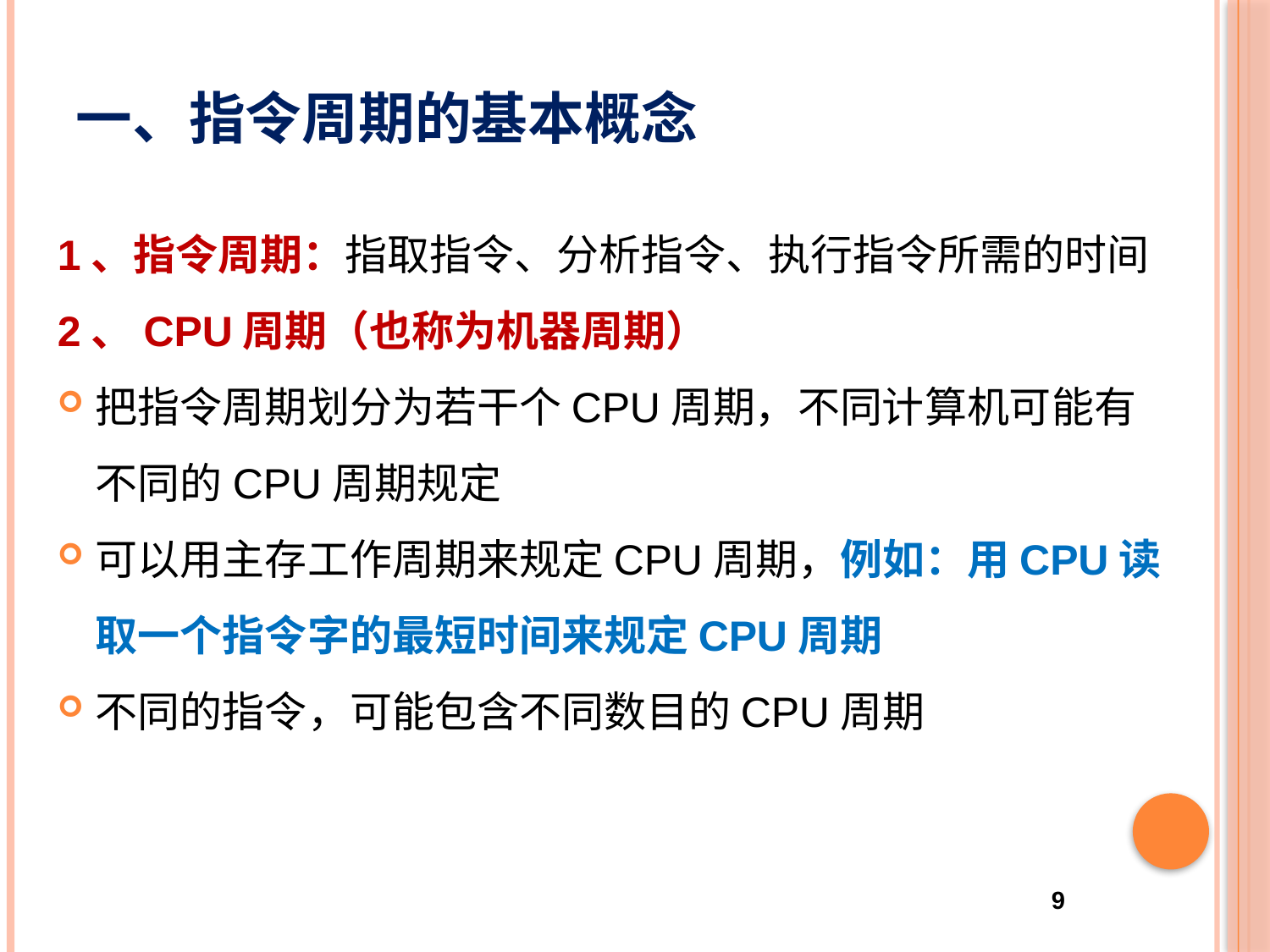

# 一、指令周期的基本概念
1、指令周期：指取指令、分析指令、执行指令所需的时间
2、CPU周期（也称为机器周期）
把指令周期划分为若干个CPU周期，不同计算机可能有不同的CPU周期规定
可以用主存工作周期来规定CPU周期，例如：用CPU读取一个指令字的最短时间来规定CPU周期
不同的指令，可能包含不同数目的CPU周期
9